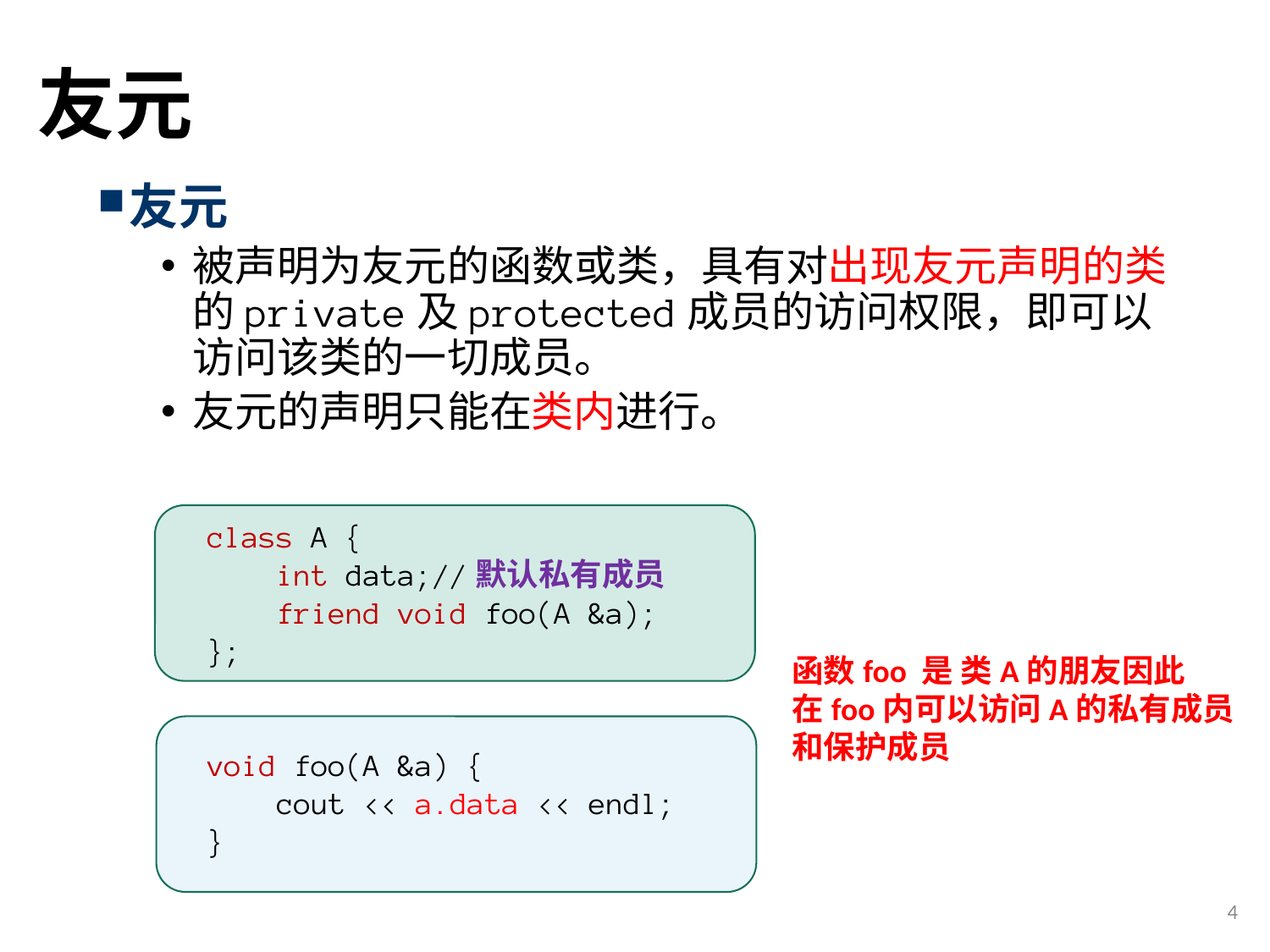

# 友元
友元
被声明为友元的函数或类，具有对出现友元声明的类的private及protected成员的访问权限，即可以访问该类的一切成员。
友元的声明只能在类内进行。

class A {
    int data;//默认私有成员
    friend void foo(A &a);
};

void foo(A &a) {
    cout << a.data << endl;
}
函数foo 是 类A的朋友因此
在foo内可以访问A的私有成员
和保护成员

4